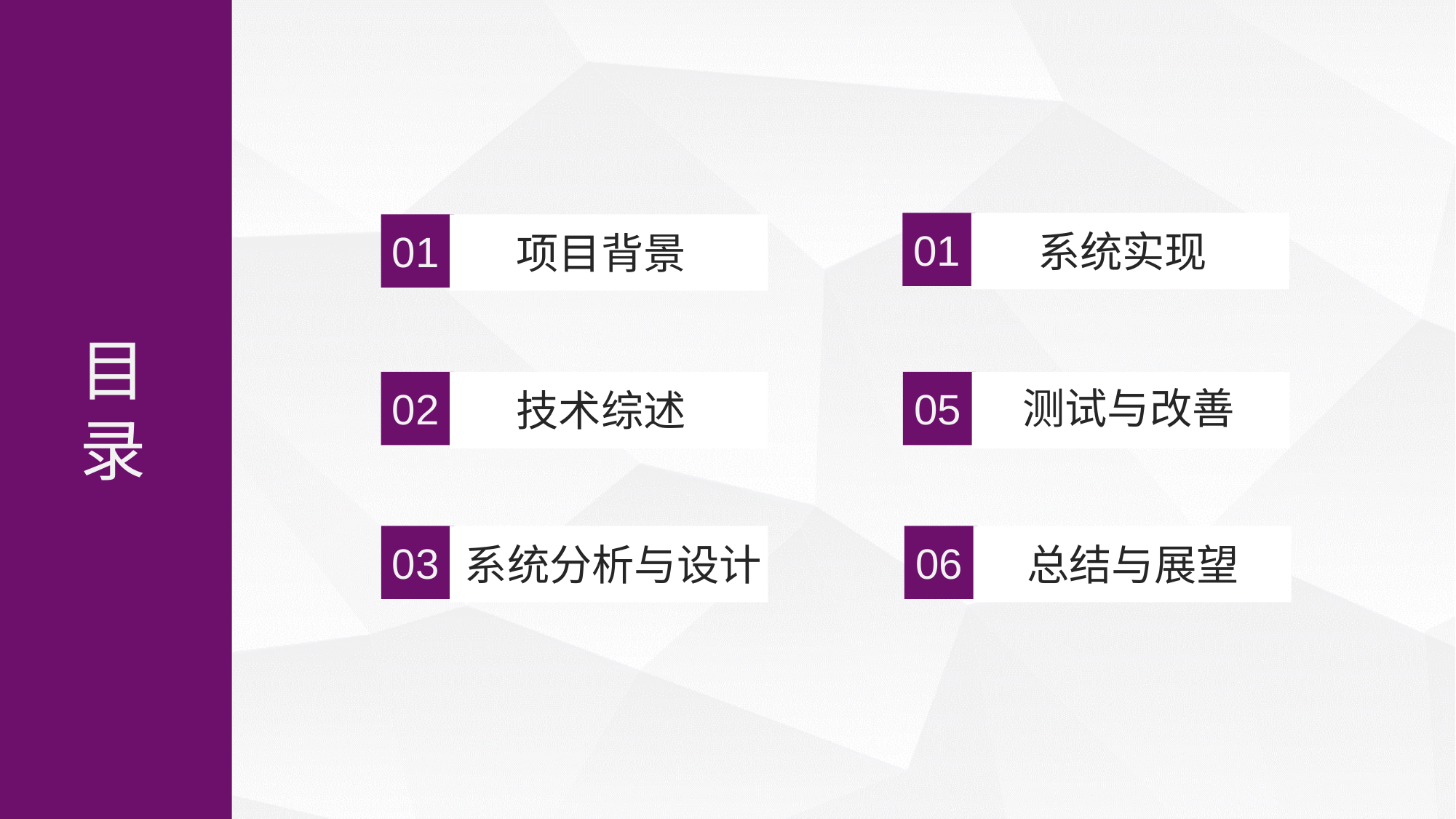

01
01
系统实现
项目背景

目
录

测试与改善
02
05
技术综述

03
系统分析与设计

06
   总结与展望